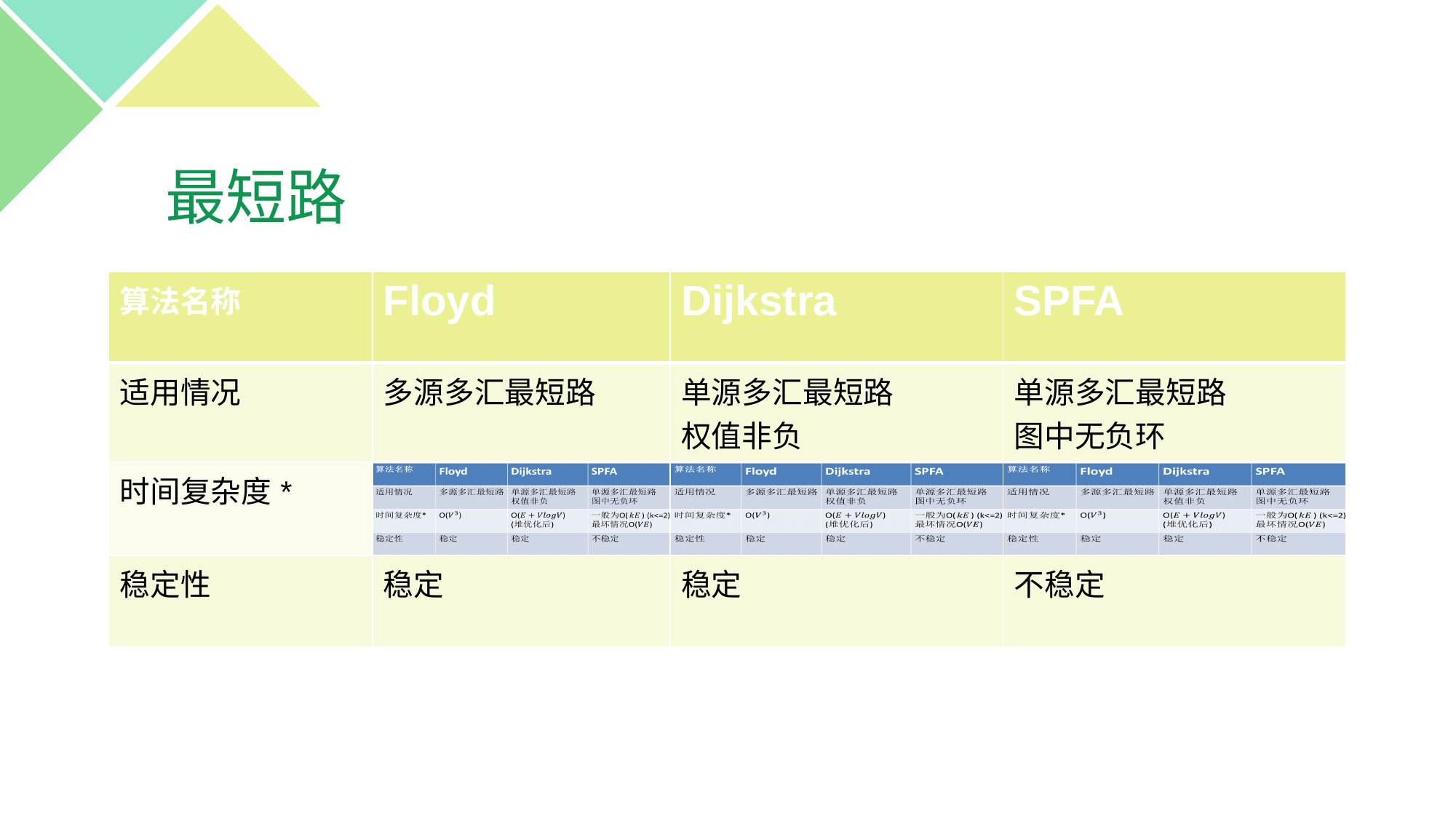

# 最短路
| 算法名称 | Floyd | Dijkstra | SPFA |
| --- | --- | --- | --- |
| 适用情况 | 多源多汇最短路 | 单源多汇最短路 权值非负 | 单源多汇最短路 图中无负环 |
| 时间复杂度\* |  |  |  |
| 稳定性 | 稳定 | 稳定 | 不稳定 |